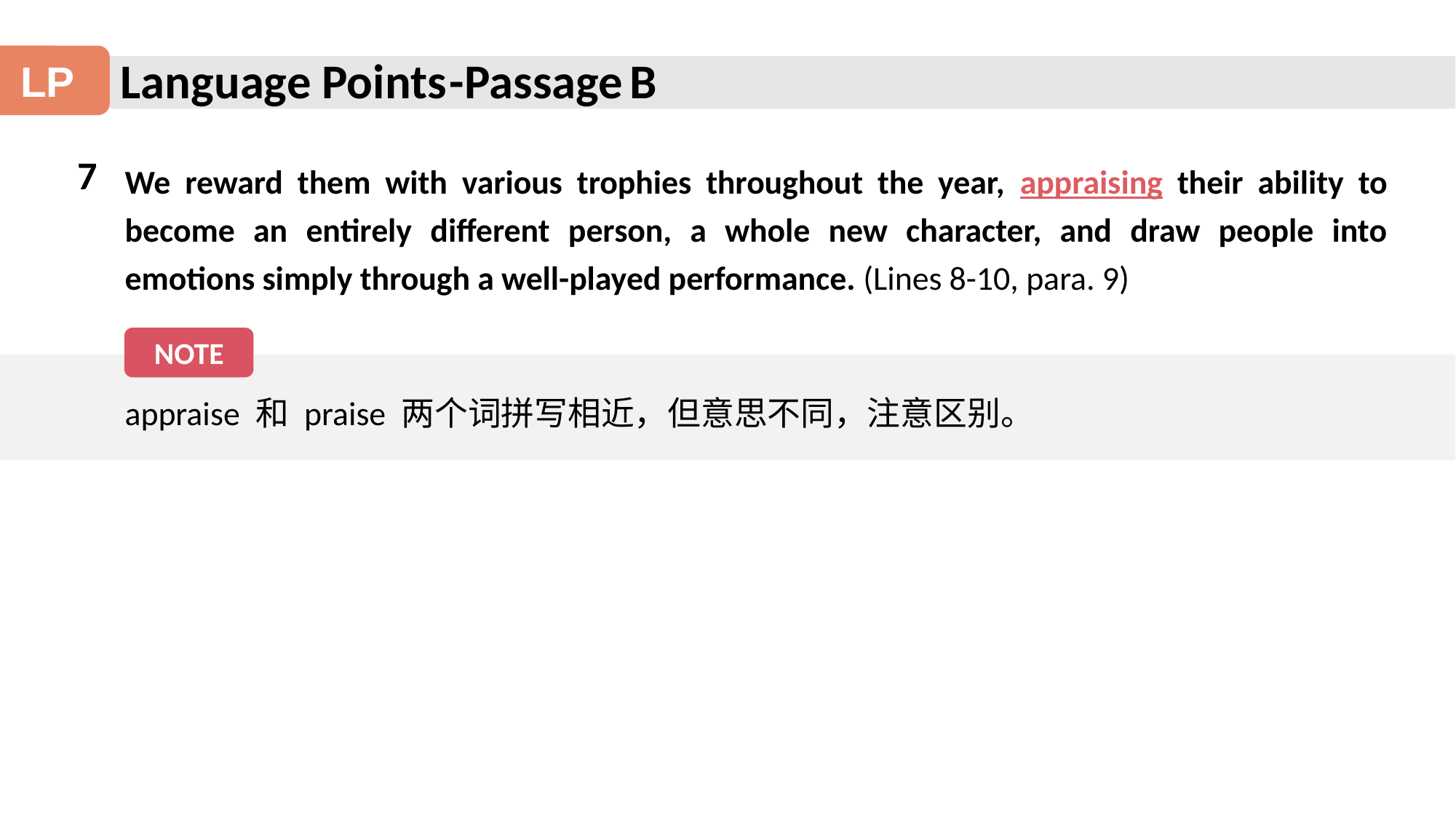

Language Points
-Passage B
LP

7
We reward them with various trophies throughout the year, appraising their ability to become an entirely different person, a whole new character, and draw people into emotions simply through a well-played performance. (Lines 8-10, para. 9)
NOTE

appraise 和 praise 两个词拼写相近，但意思不同，注意区别。